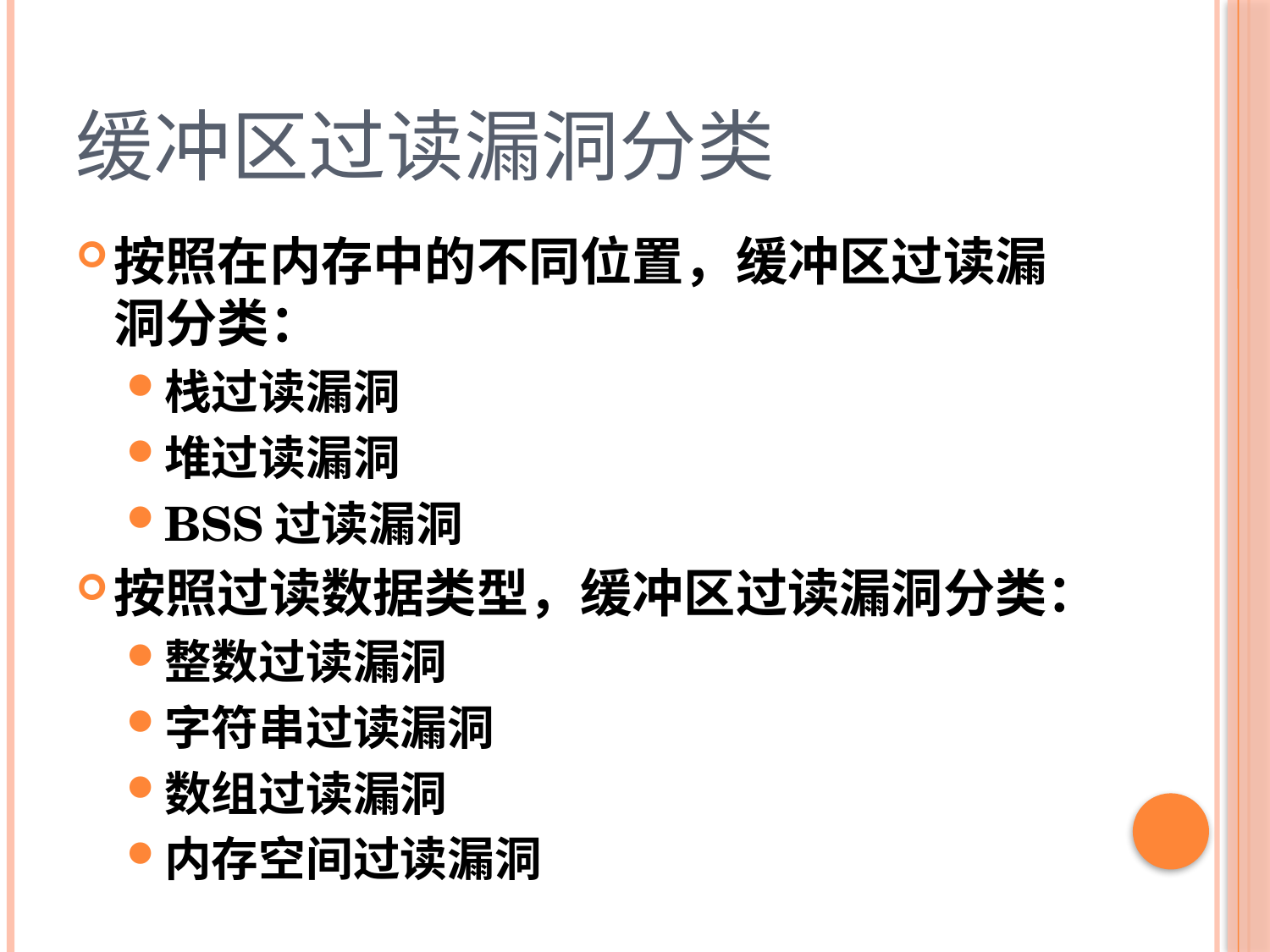

# 缓冲区过读漏洞分类
按照在内存中的不同位置，缓冲区过读漏洞分类：
栈过读漏洞
堆过读漏洞
BSS过读漏洞
按照过读数据类型，缓冲区过读漏洞分类：
整数过读漏洞
字符串过读漏洞
数组过读漏洞
内存空间过读漏洞